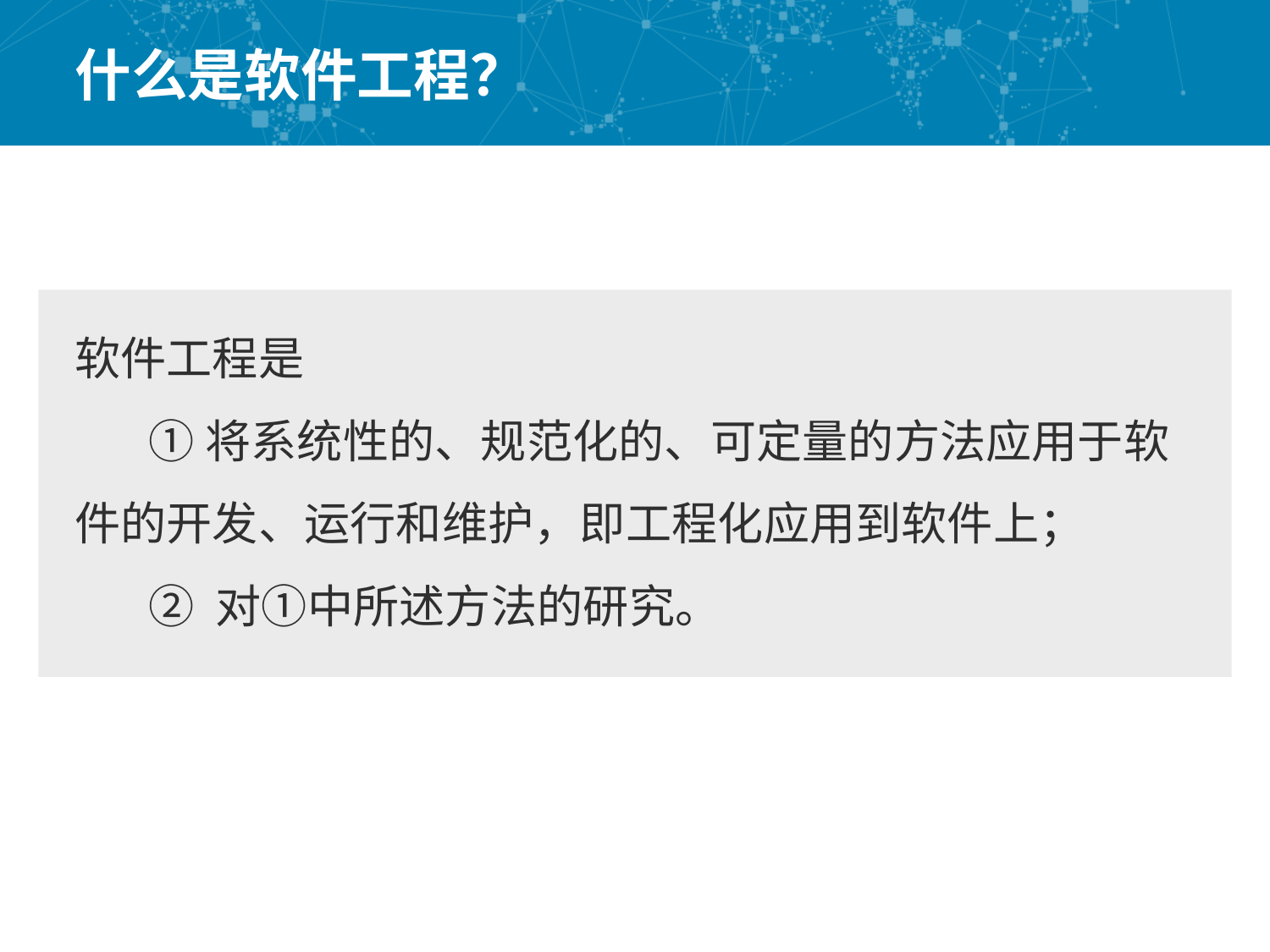

# 什么是软件工程？

软件工程是
①将系统性的、规范化的、可定量的方法应用于软件的开发、运行和维护，即工程化应用到软件上；
② 对①中所述方法的研究。
14